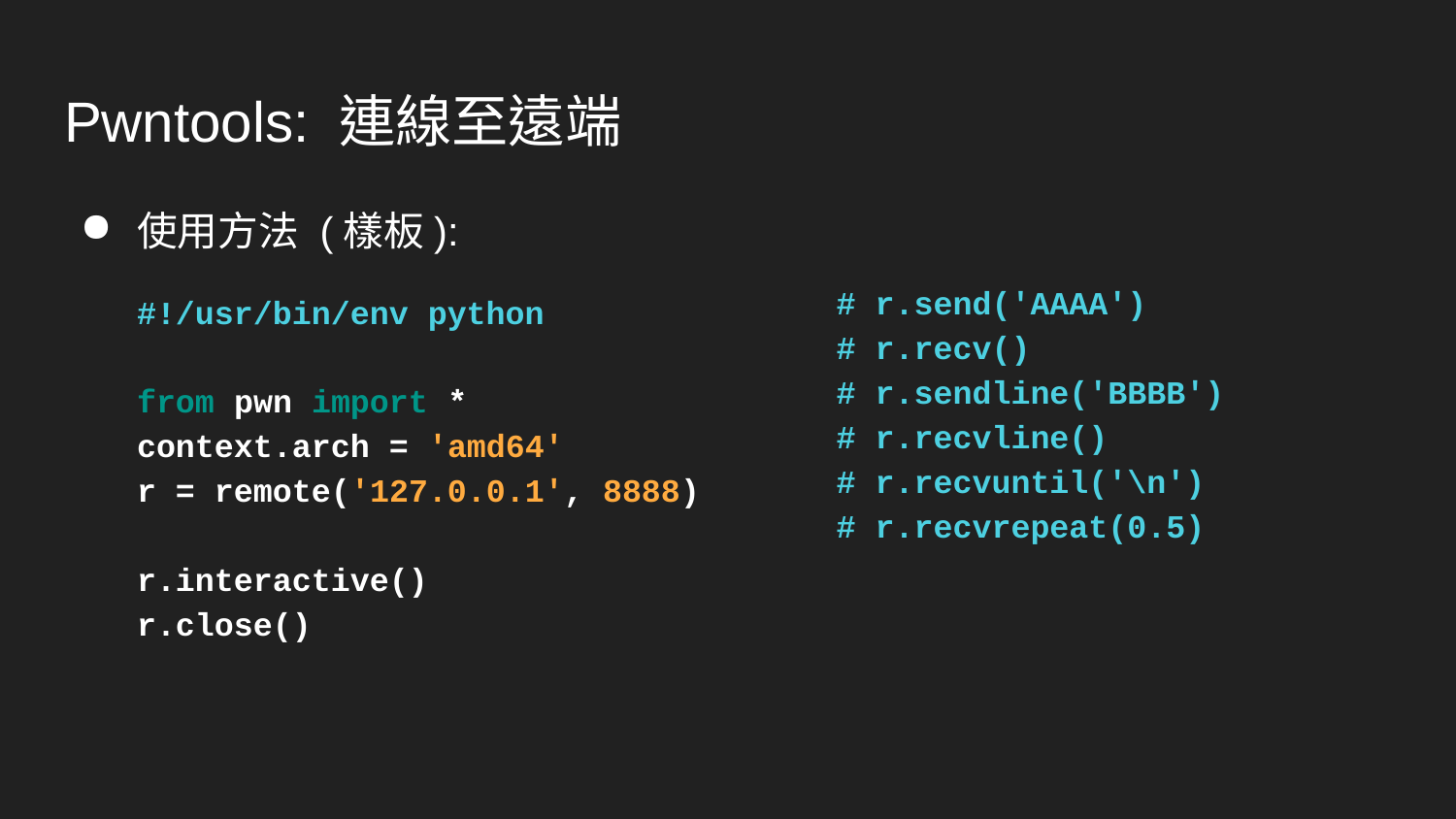

# Pwntools: 連線至遠端
使用方法 (樣板):
#!/usr/bin/env python

from pwn import *
context.arch = 'amd64'
r = remote('127.0.0.1', 8888)

r.interactive()
r.close()

# r.send('AAAA')
# r.recv()
# r.sendline('BBBB')
# r.recvline()
# r.recvuntil('\n')
# r.recvrepeat(0.5)